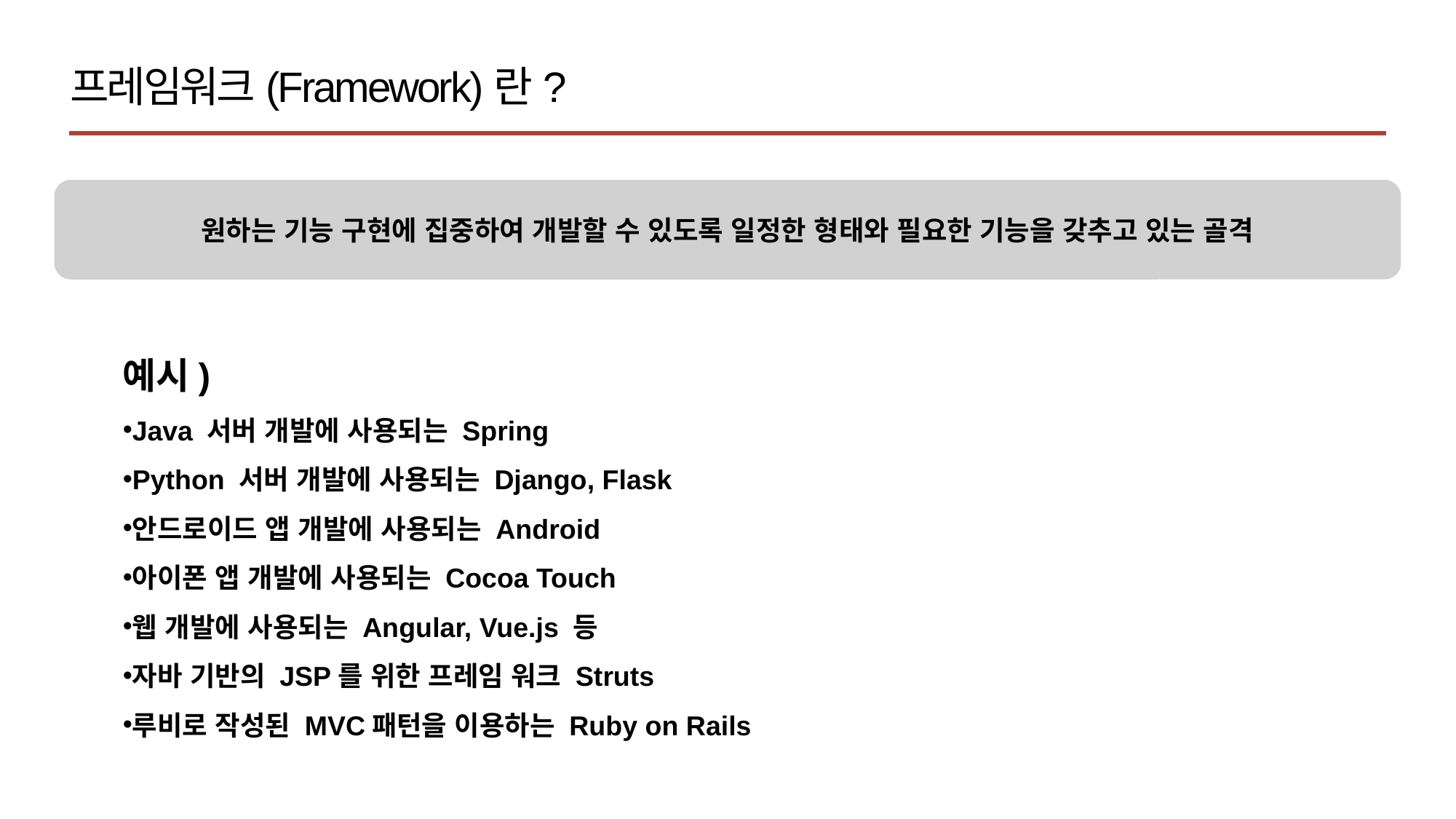

프레임워크(Framework)란?
원하는 기능 구현에 집중하여 개발할 수 있도록 일정한 형태와 필요한 기능을 갖추고 있는 골격
예시)
Java 서버 개발에 사용되는 Spring
Python 서버 개발에 사용되는 Django, Flask
안드로이드 앱 개발에 사용되는 Android
아이폰 앱 개발에 사용되는 Cocoa Touch
웹 개발에 사용되는 Angular, Vue.js 등
자바 기반의 JSP를 위한 프레임 워크 Struts
루비로 작성된 MVC패턴을 이용하는 Ruby on Rails